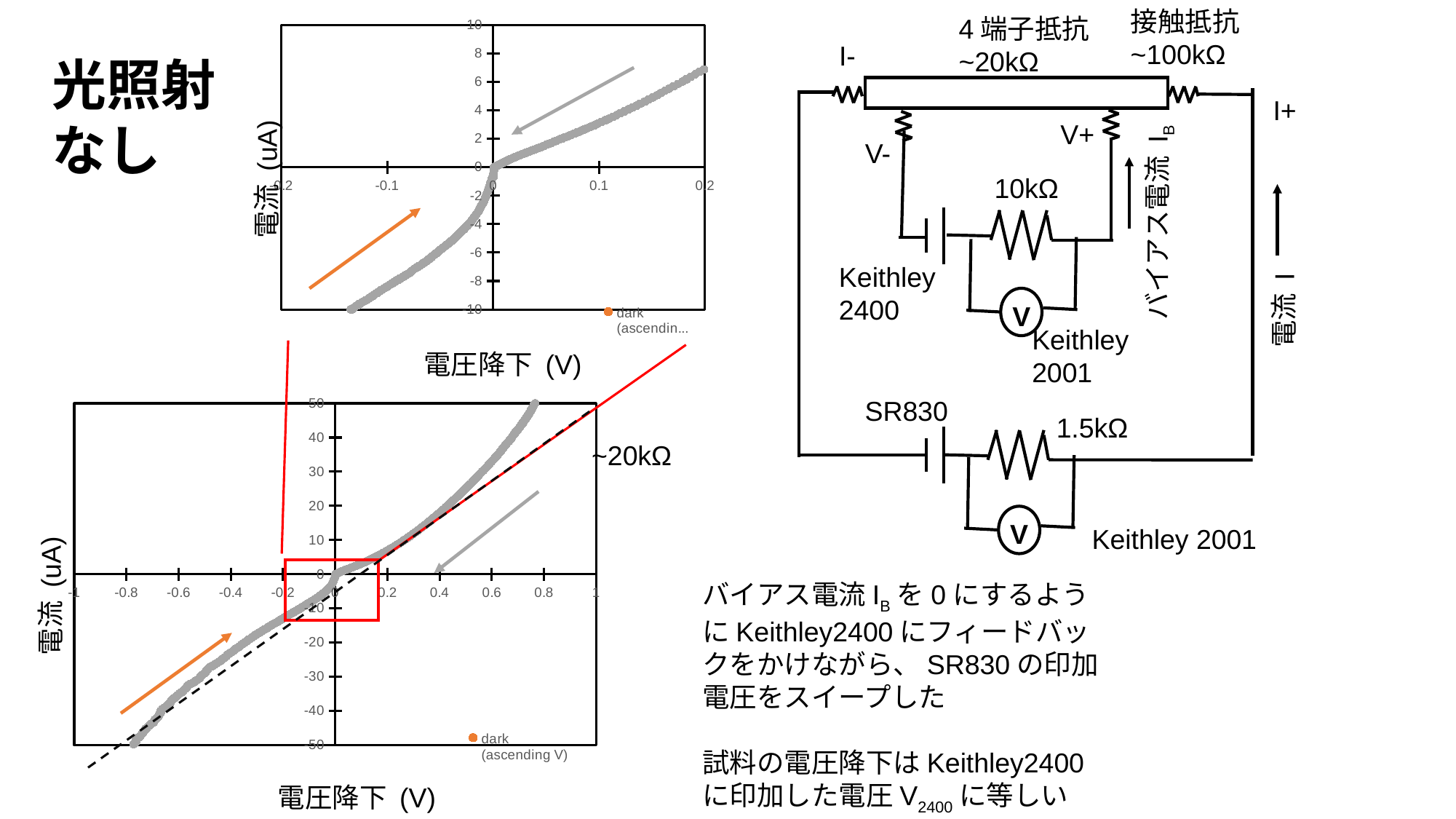

接触抵抗~100kΩ
4端子抵抗~20kΩ

### Chart

| Category | dark (ascending V) | dark (descending V) |
|---|---|---|
I-
光照射
なし

I+
V+
電流 (uA)
V-
10kΩ
バイアス電流 IB
Keithley
2400
電流 I

V
Keithley
2001
電圧降下 (V)

### Chart

| Category | dark (ascending V) | dark (descending V) |
|---|---|---|
SR830
1.5kΩ
~20kΩ

V
Keithley 2001
電流 (uA)

バイアス電流IBを0にするようにKeithley2400にフィードバックをかけながら、SR830の印加電圧をスイープした

試料の電圧降下はKeithley2400に印加した電圧V2400に等しい
電圧降下 (V)